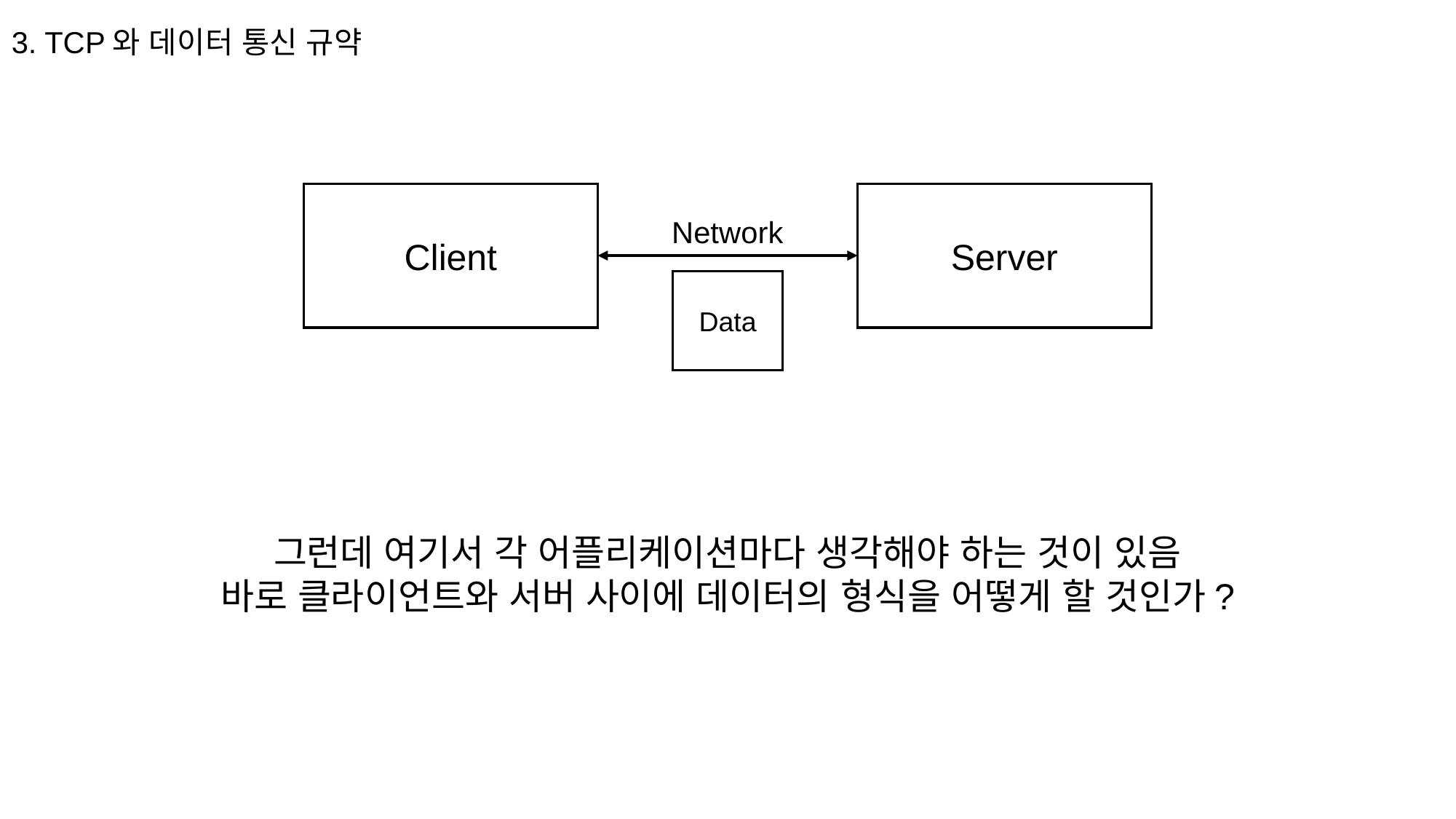

3. TCP와 데이터 통신 규약
Client
Server
Network
Data
그런데 여기서 각 어플리케이션마다 생각해야 하는 것이 있음
바로 클라이언트와 서버 사이에 데이터의 형식을 어떻게 할 것인가?